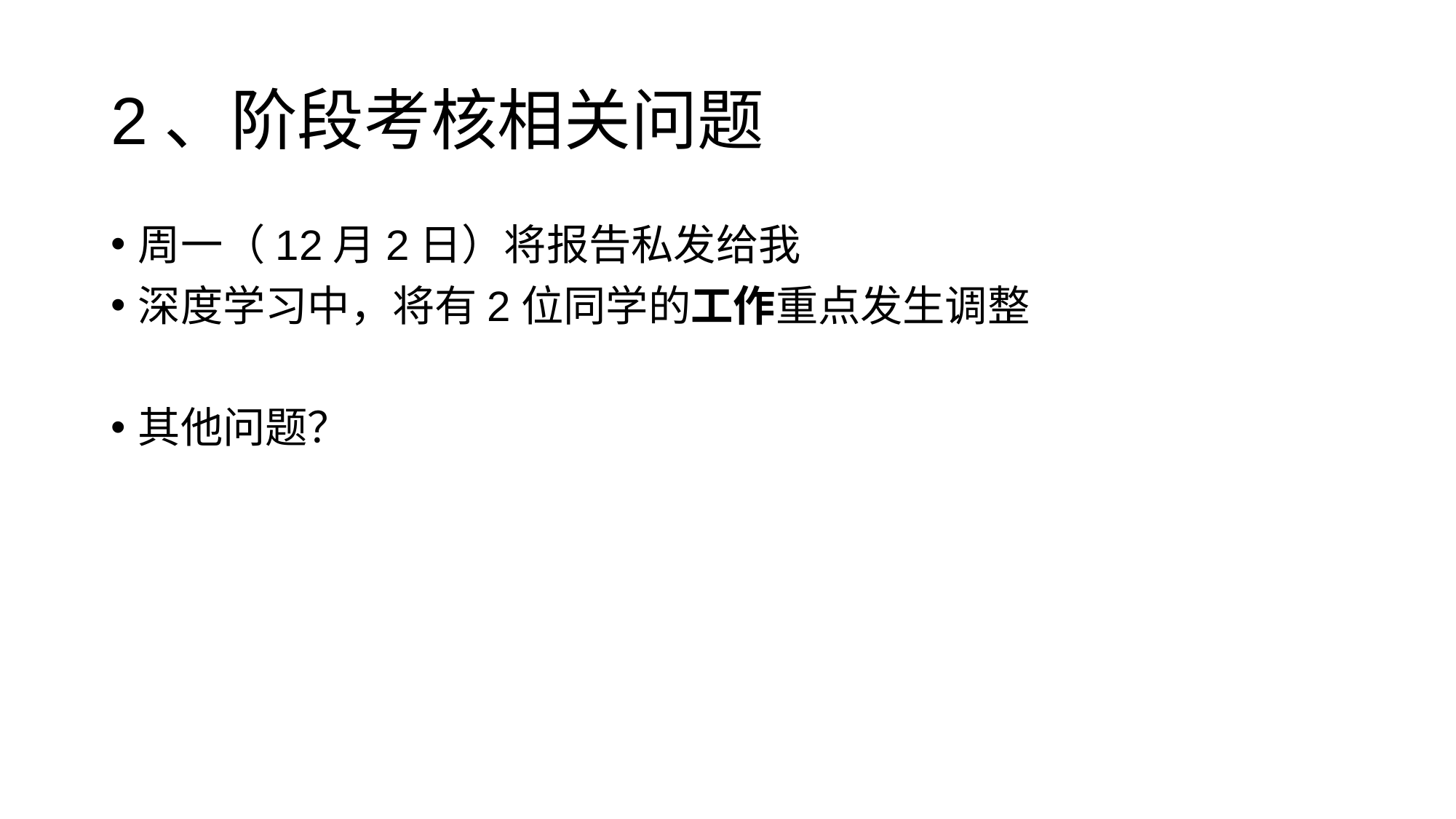

# 2、阶段考核相关问题
周一（12月2日）将报告私发给我
深度学习中，将有2位同学的工作重点发生调整

其他问题？